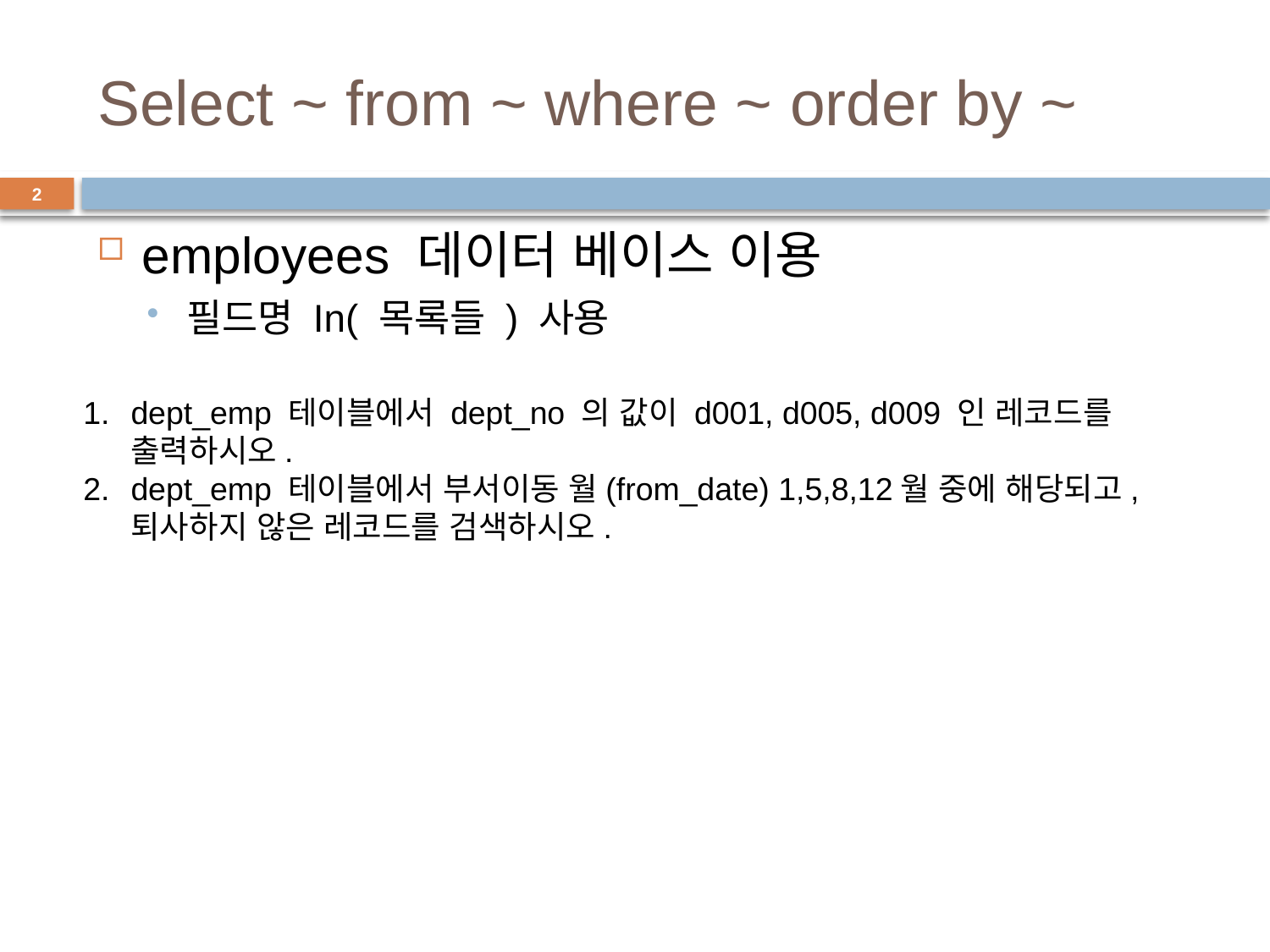

# Select ~ from ~ where ~ order by ~
2
employees 데이터 베이스 이용
필드명 In( 목록들 ) 사용

dept_emp 테이블에서 dept_no 의 값이 d001, d005, d009 인 레코드를 출력하시오.
dept_emp 테이블에서 부서이동 월(from_date) 1,5,8,12월 중에 해당되고, 퇴사하지 않은 레코드를 검색하시오.